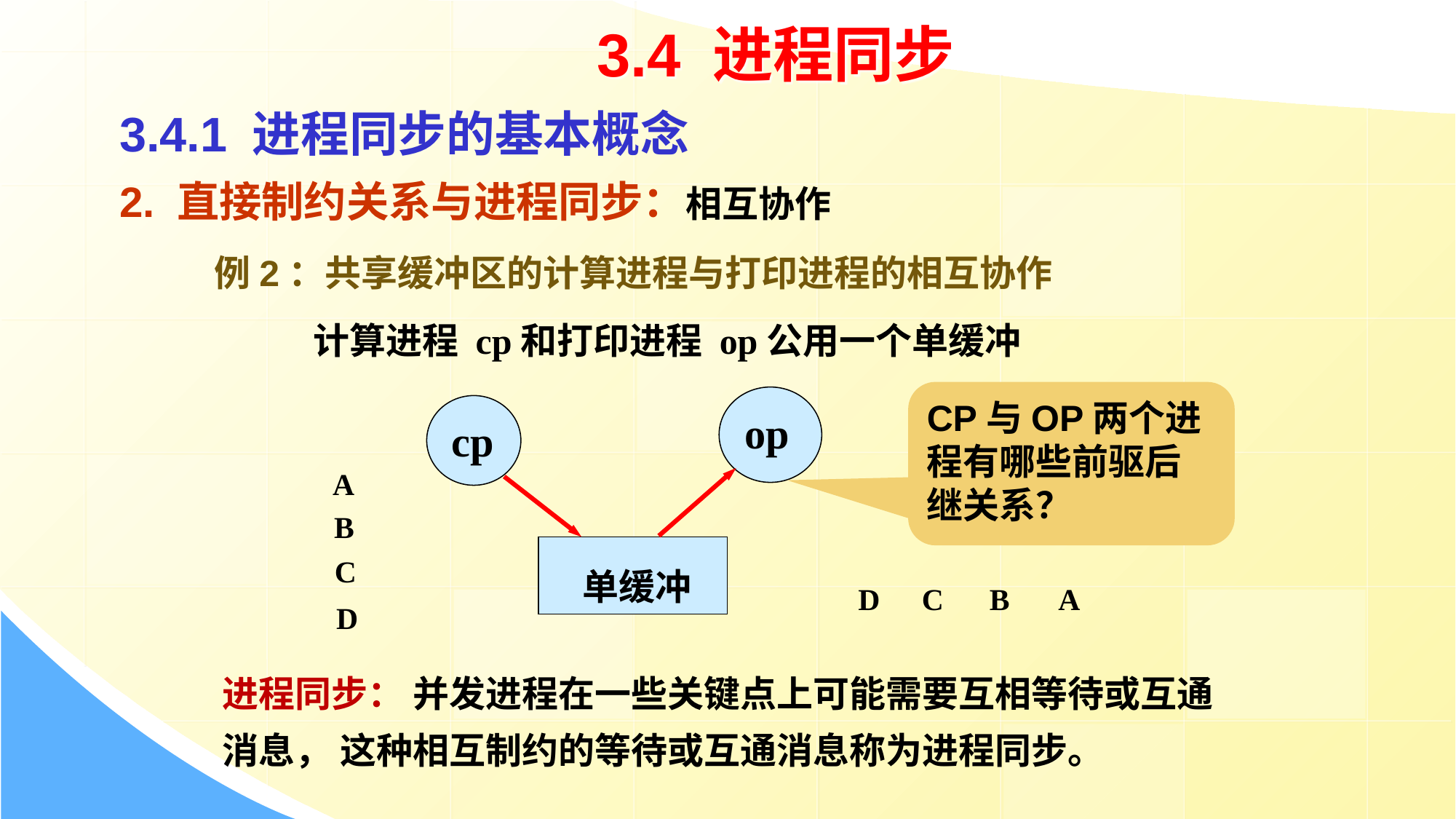

3.4 进程同步
3.4.1 进程同步的基本概念
2. 直接制约关系与进程同步：相互协作
例2：共享缓冲区的计算进程与打印进程的相互协作
           计算进程 cp和打印进程 op公用一个单缓冲
CP与OP两个进程有哪些前驱后继关系？
op
cp
A

B
   单缓冲
C
D
C
B
A
D
进程同步： 并发进程在一些关键点上可能需要互相等待或互通消息， 这种相互制约的等待或互通消息称为进程同步。